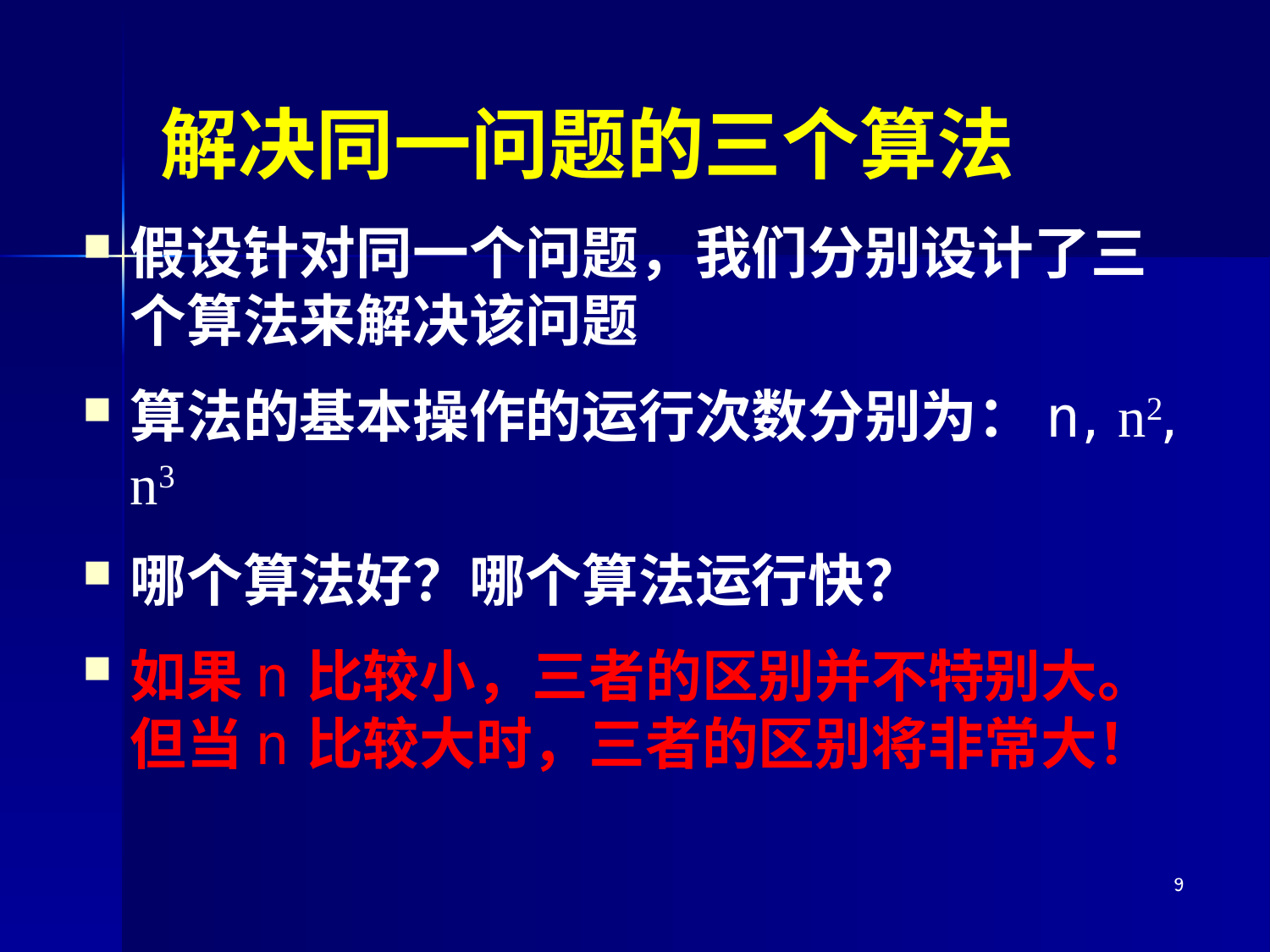

# 解决同一问题的三个算法
假设针对同一个问题，我们分别设计了三个算法来解决该问题
算法的基本操作的运行次数分别为：n, n2, n3
哪个算法好？哪个算法运行快？
如果n比较小，三者的区别并不特别大。但当n比较大时，三者的区别将非常大！
9